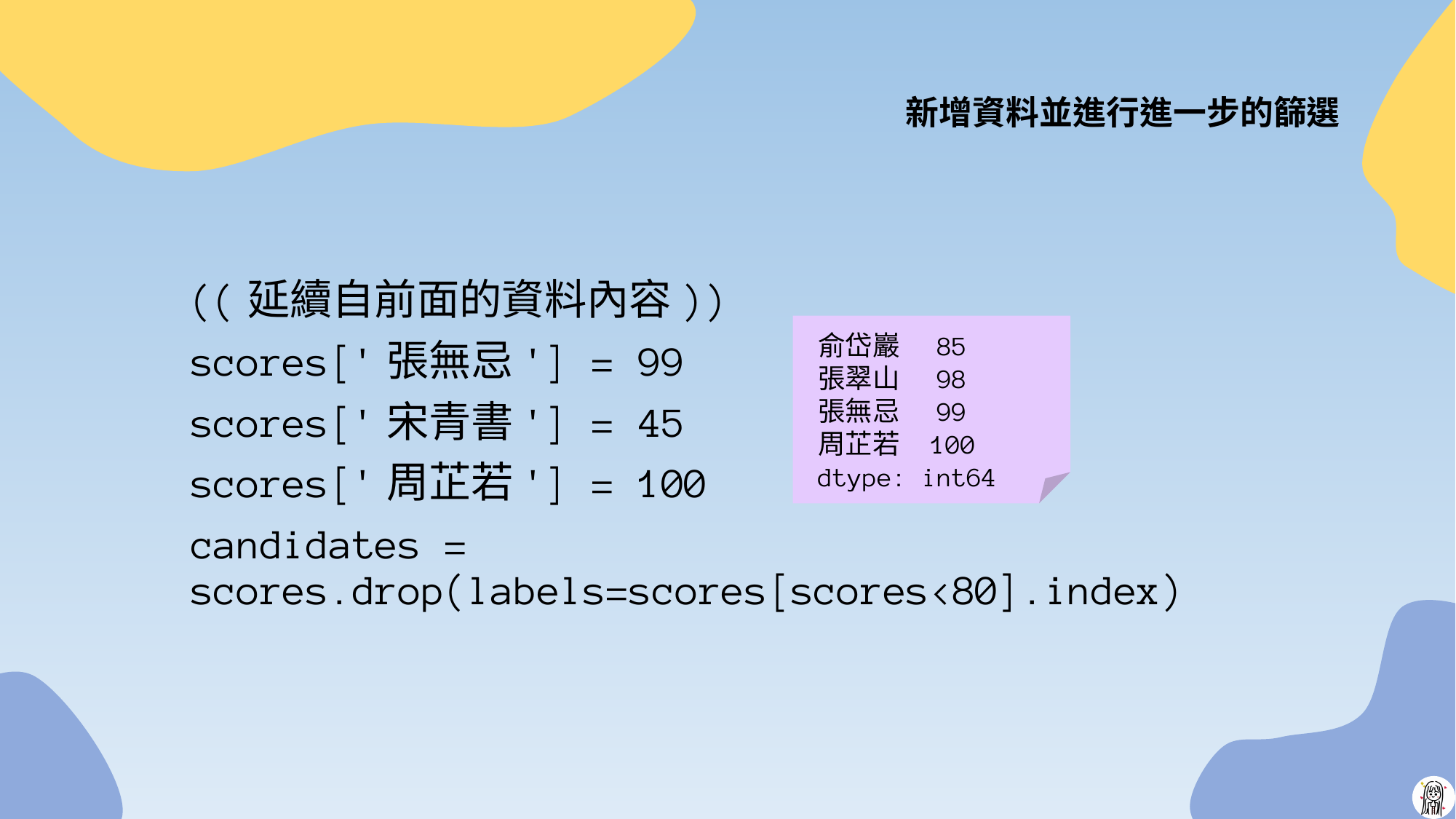

# 新增資料並進行進一步的篩選
((延續自前面的資料內容))
scores['張無忌'] = 99
scores['宋青書'] = 45
scores['周芷若'] = 100
candidates = scores.drop(labels=scores[scores<80].index)

俞岱巖     85
張翠山     98
張無忌     99
周芷若    100
dtype: int64
10